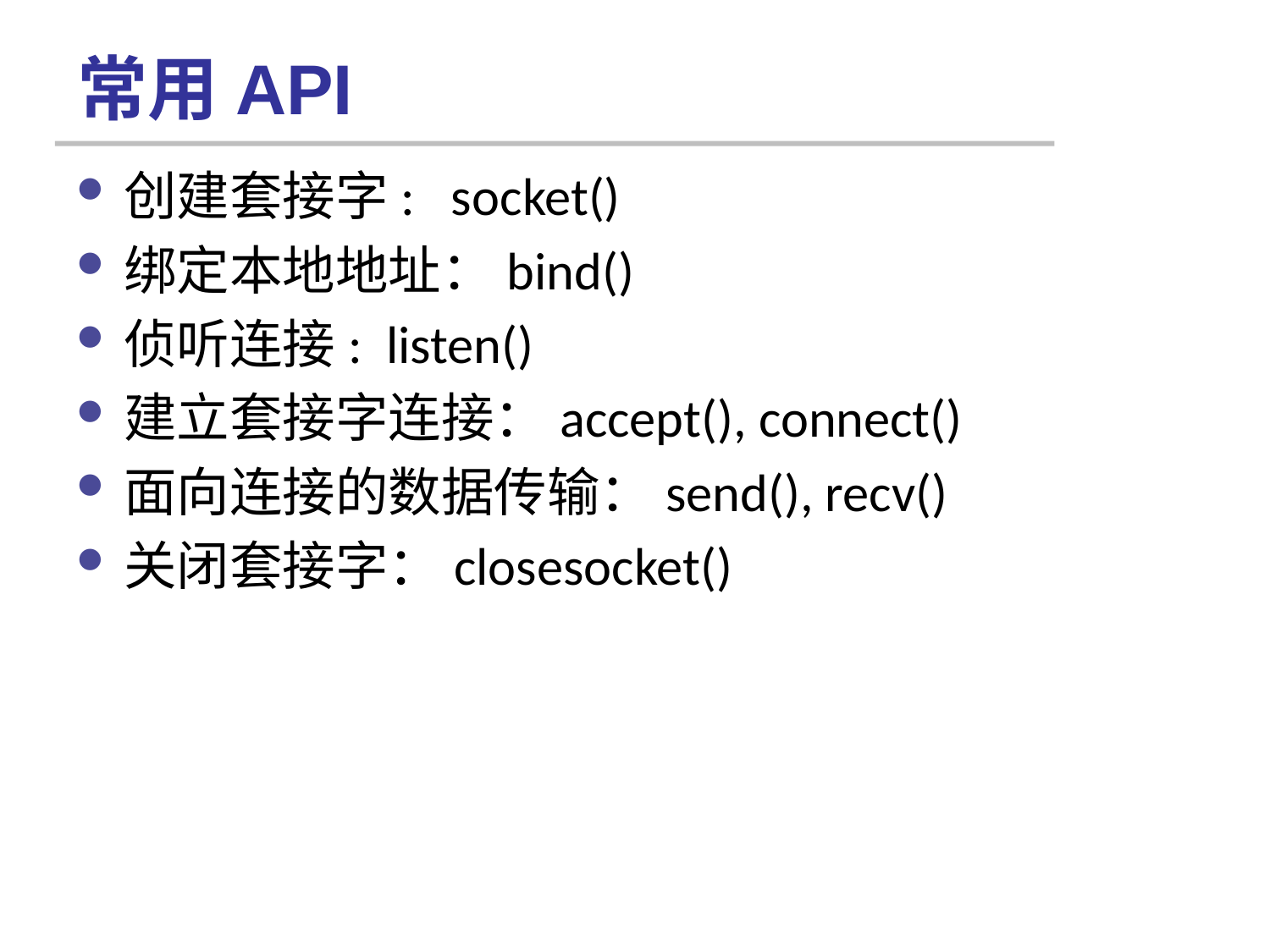

# 常用API
创建套接字:   socket()
绑定本地地址：bind()
侦听连接:  listen()
建立套接字连接：accept(), connect()
面向连接的数据传输：send(), recv()
关闭套接字：closesocket()
15